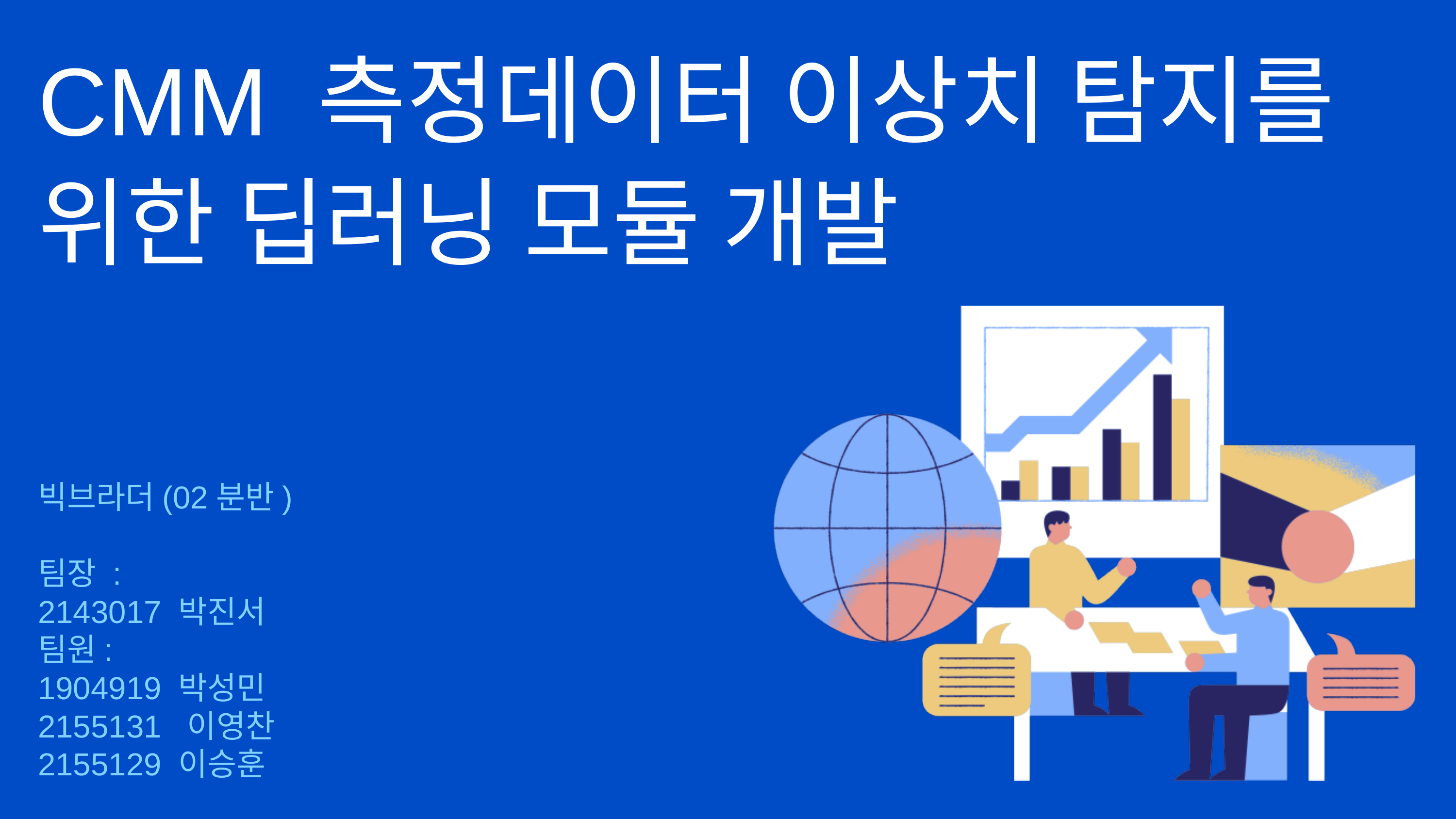

CMM 측정데이터 이상치 탐지를 위한 딥러닝 모듈 개발

빅브라더(02분반)

팀장 :
2143017 박진서
팀원:
1904919 박성민
2155131  이영찬
2155129 이승훈